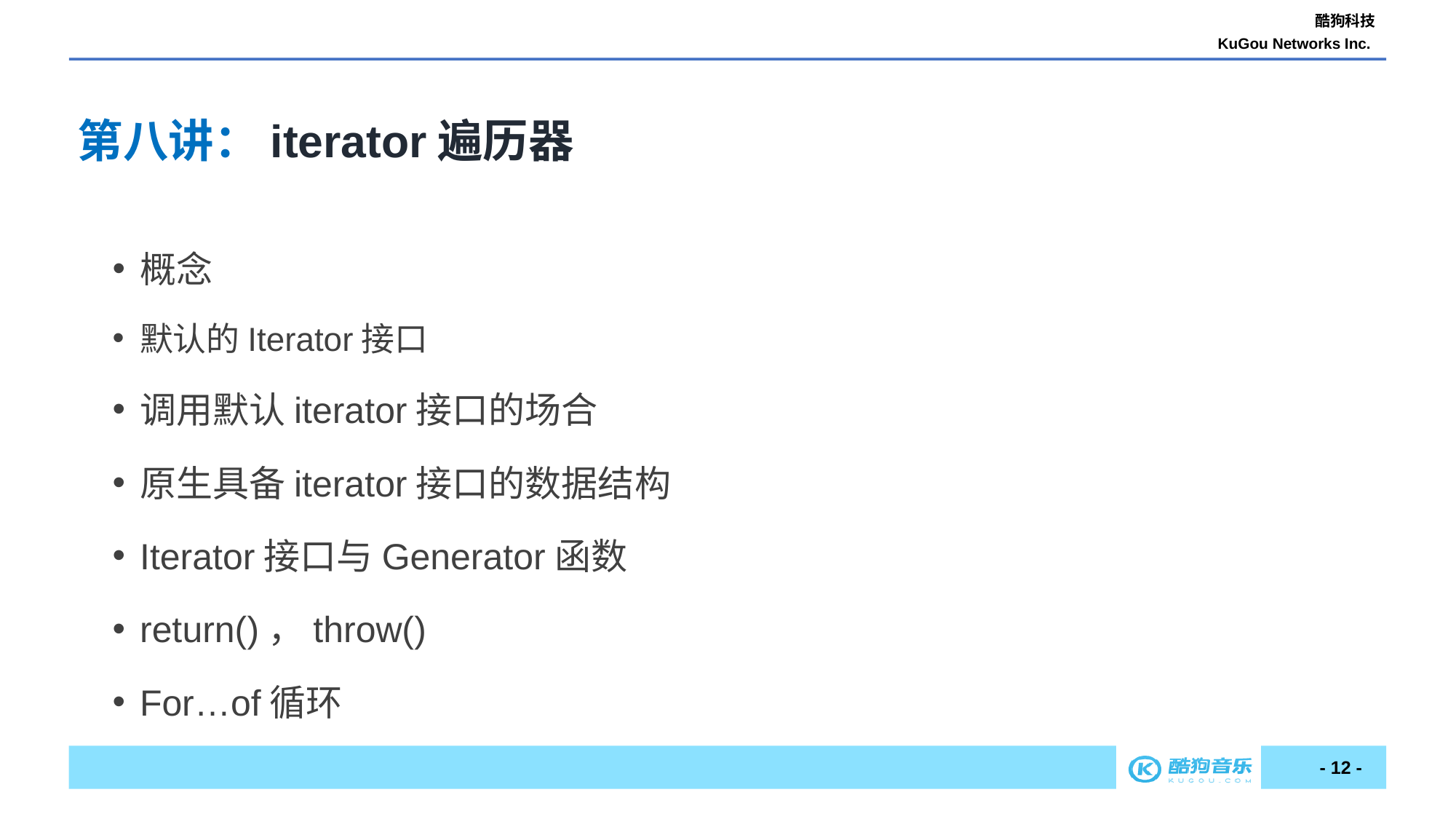

第八讲：iterator遍历器
概念
默认的Iterator接口
调用默认iterator接口的场合
原生具备iterator接口的数据结构
Iterator接口与Generator函数
return()，throw()
For…of循环